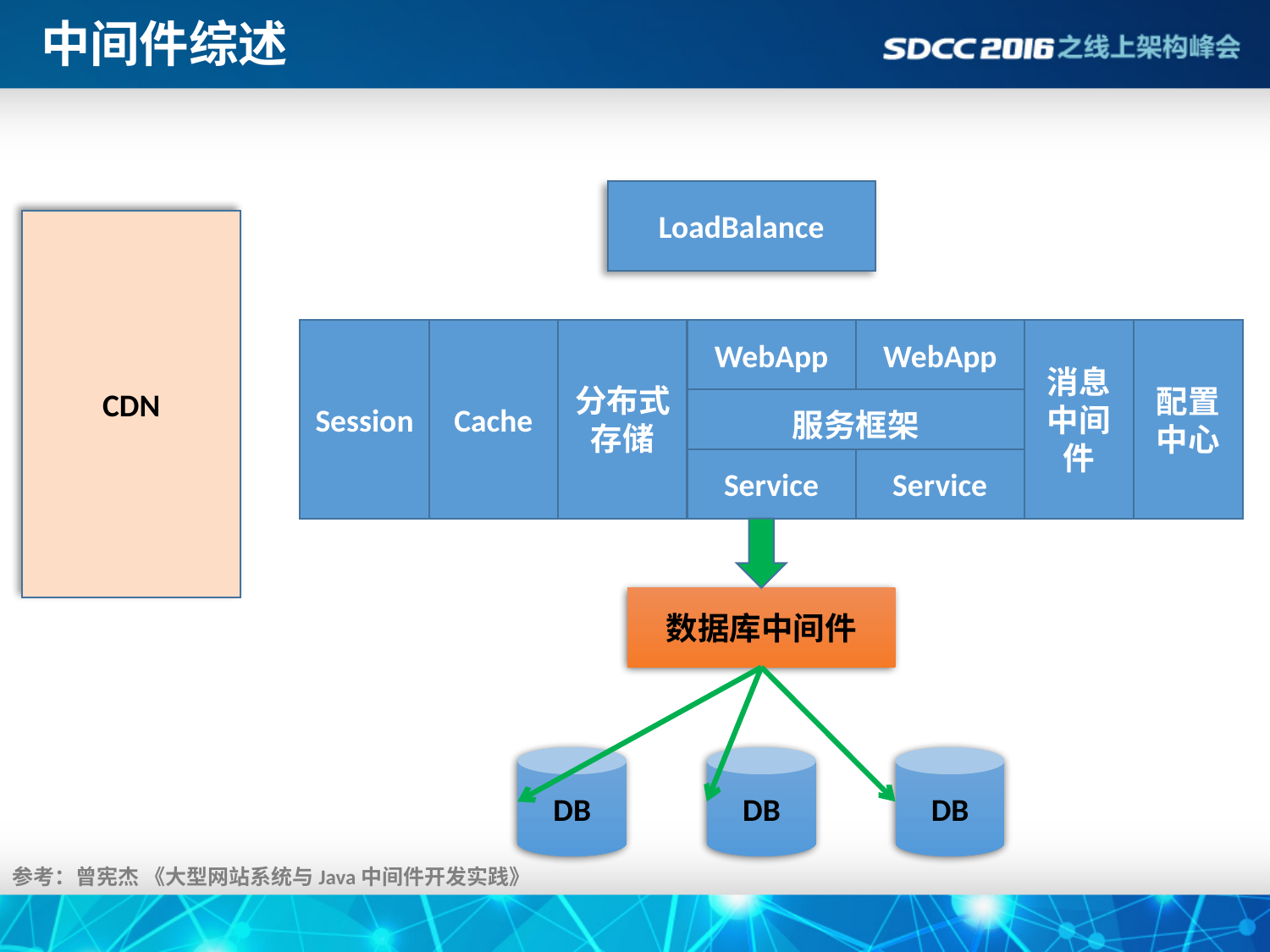

# 中间件综述
LoadBalance
CDN

Session
Cache
分布式存储

WebApp
WebApp
消息中间件
配置中心
服务框架
Service
Service

数据库中间件
DB
DB
DB
参考：曾宪杰 《大型网站系统与Java中间件开发实践》